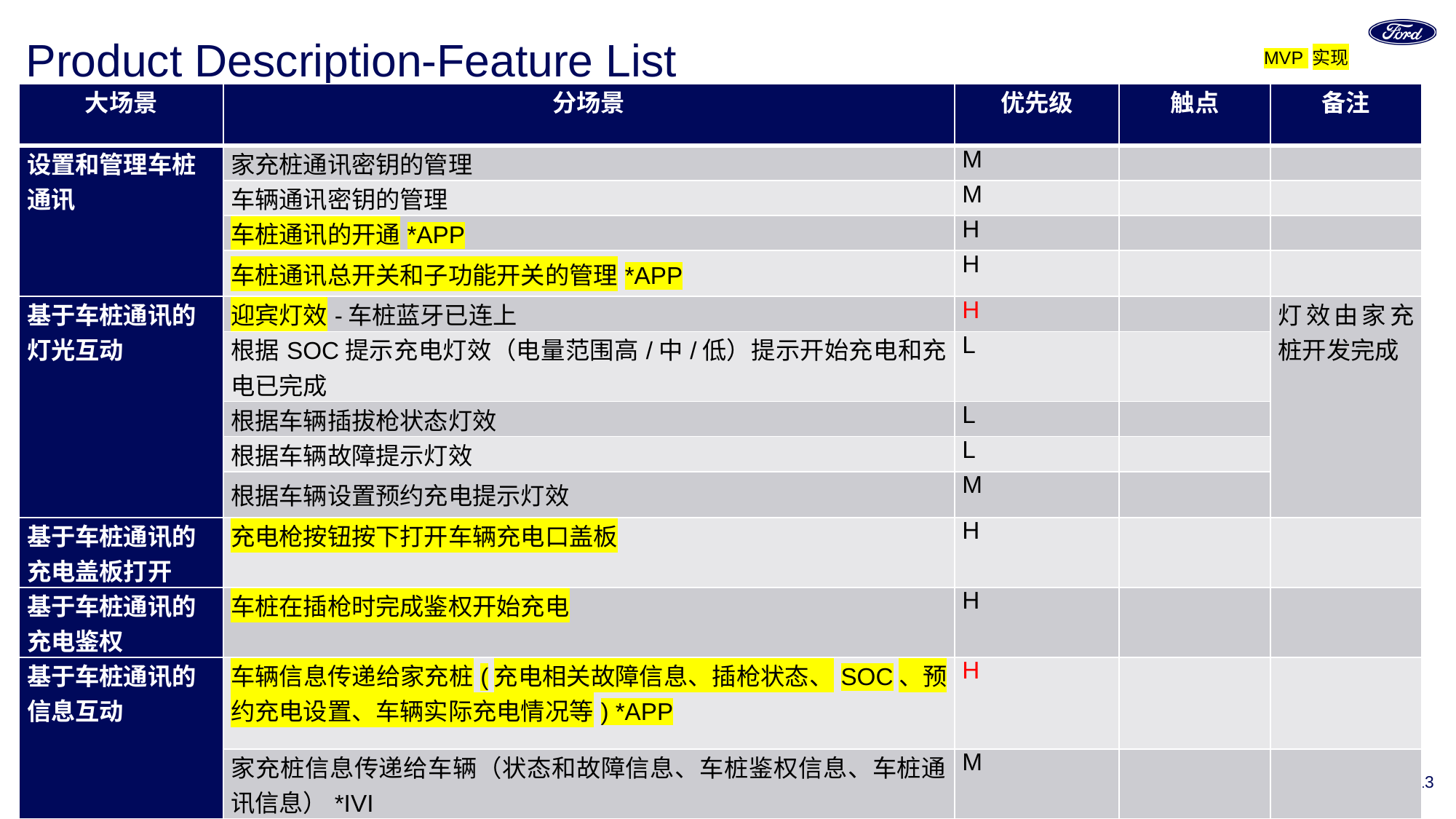

# Product Description-Feature List
MVP 实现
| 大场景 | 分场景 | 优先级 | 触点 | 备注 |
| --- | --- | --- | --- | --- |
| 设置和管理车桩通讯 | 家充桩通讯密钥的管理 | M |  |  |
|  | 车辆通讯密钥的管理 | M |  |  |
|  | 车桩通讯的开通\*APP | H |  |  |
|  | 车桩通讯总开关和子功能开关的管理\*APP | H |  |  |
| 基于车桩通讯的灯光互动 | 迎宾灯效-车桩蓝牙已连上 | H |  | 灯效由家充桩开发完成 |
|  | 根据SOC提示充电灯效（电量范围高/中/低）提示开始充电和充电已完成 | L |  |  |
|  | 根据车辆插拔枪状态灯效 | L |  |  |
|  | 根据车辆故障提示灯效 | L |  |  |
|  | 根据车辆设置预约充电提示灯效 | M |  |  |
| 基于车桩通讯的充电盖板打开 | 充电枪按钮按下打开车辆充电口盖板 | H |  |  |
| 基于车桩通讯的充电鉴权 | 车桩在插枪时完成鉴权开始充电 | H |  |  |
| 基于车桩通讯的信息互动 | 车辆信息传递给家充桩(充电相关故障信息、插枪状态、SOC、预约充电设置、车辆实际充电情况等) \*APP | H |  |  |
|  | 家充桩信息传递给车辆（状态和故障信息、车桩鉴权信息、车桩通讯信息）\*IVI | M |  |  |
| 其他基于车桩通讯的拓展功能 | 车辆充电上限同步家充桩 | L |  |  |
|  | 家充桩借助车辆信号OTA | L |  |  |